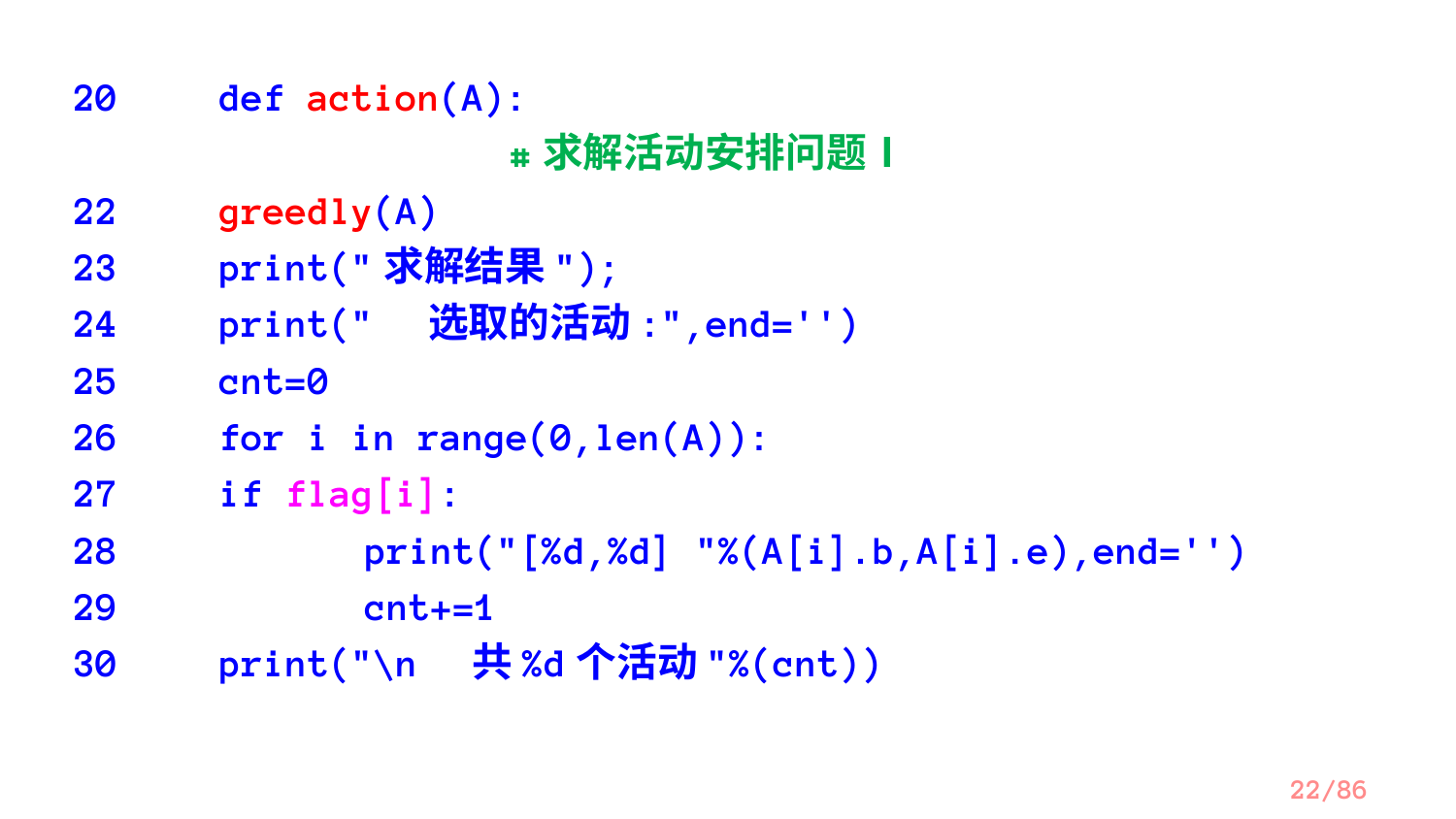

20	def action(A):								#求解活动安排问题Ⅰ
22 	greedly(A)
23 	print("求解结果");
24  	print("  选取的活动:",end='')
25  	cnt=0
26  	for i in range(0,len(A)):
27   	if flag[i]:
28     	print("[%d,%d] "%(A[i].b,A[i].e),end='')
29     	cnt+=1
30 	print("\n  共%d个活动"%(cnt))
22/86